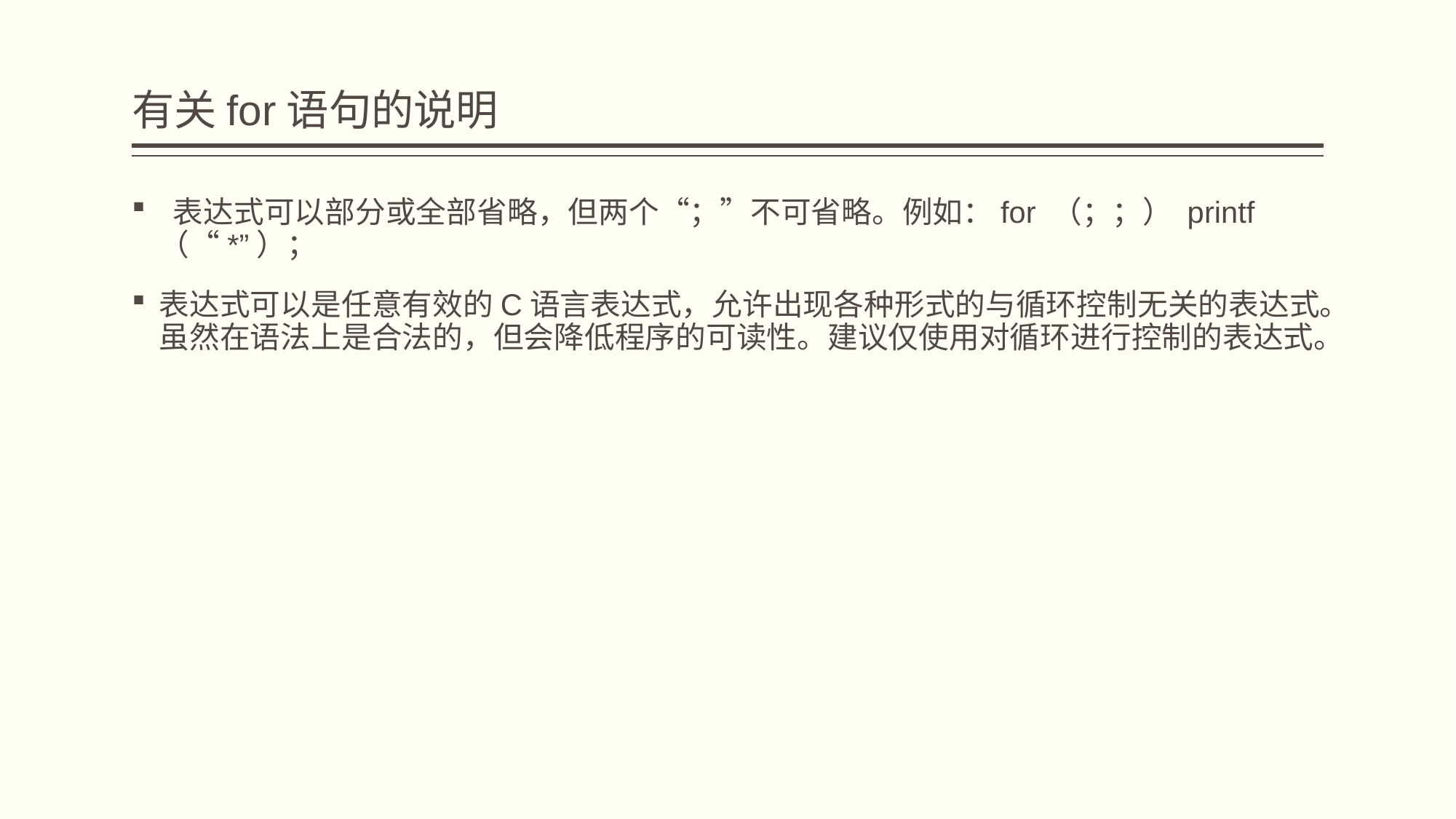

# 有关for语句的说明
 表达式可以部分或全部省略，但两个“；”不可省略。例如：for （；；） printf（“*”）；
表达式可以是任意有效的C语言表达式，允许出现各种形式的与循环控制无关的表达式。虽然在语法上是合法的，但会降低程序的可读性。建议仅使用对循环进行控制的表达式。